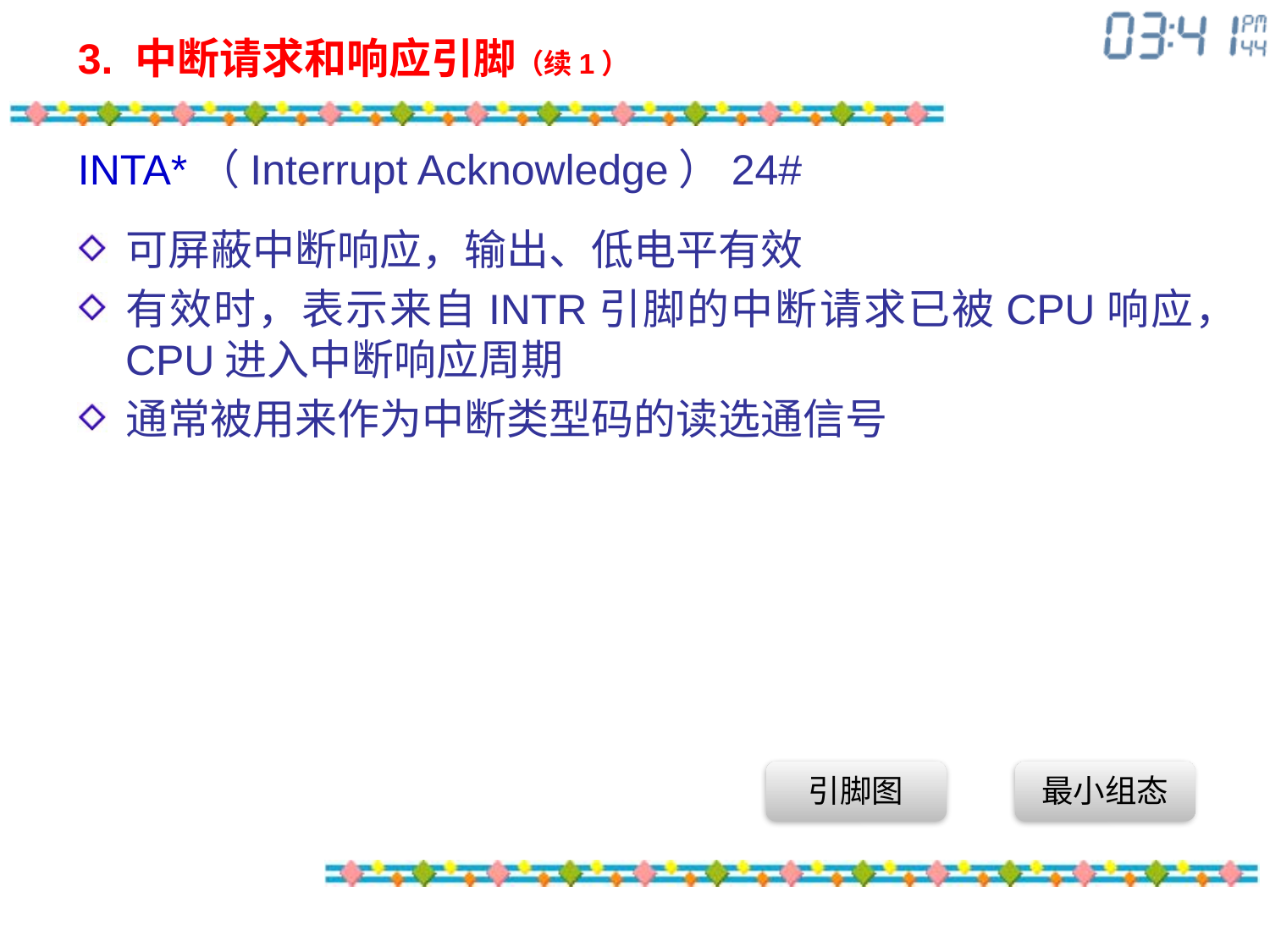

# 3. 中断请求和响应引脚（续1）
INTA*（Interrupt Acknowledge）24#
可屏蔽中断响应，输出、低电平有效
有效时，表示来自INTR引脚的中断请求已被CPU响应，CPU进入中断响应周期
通常被用来作为中断类型码的读选通信号
引脚图
最小组态